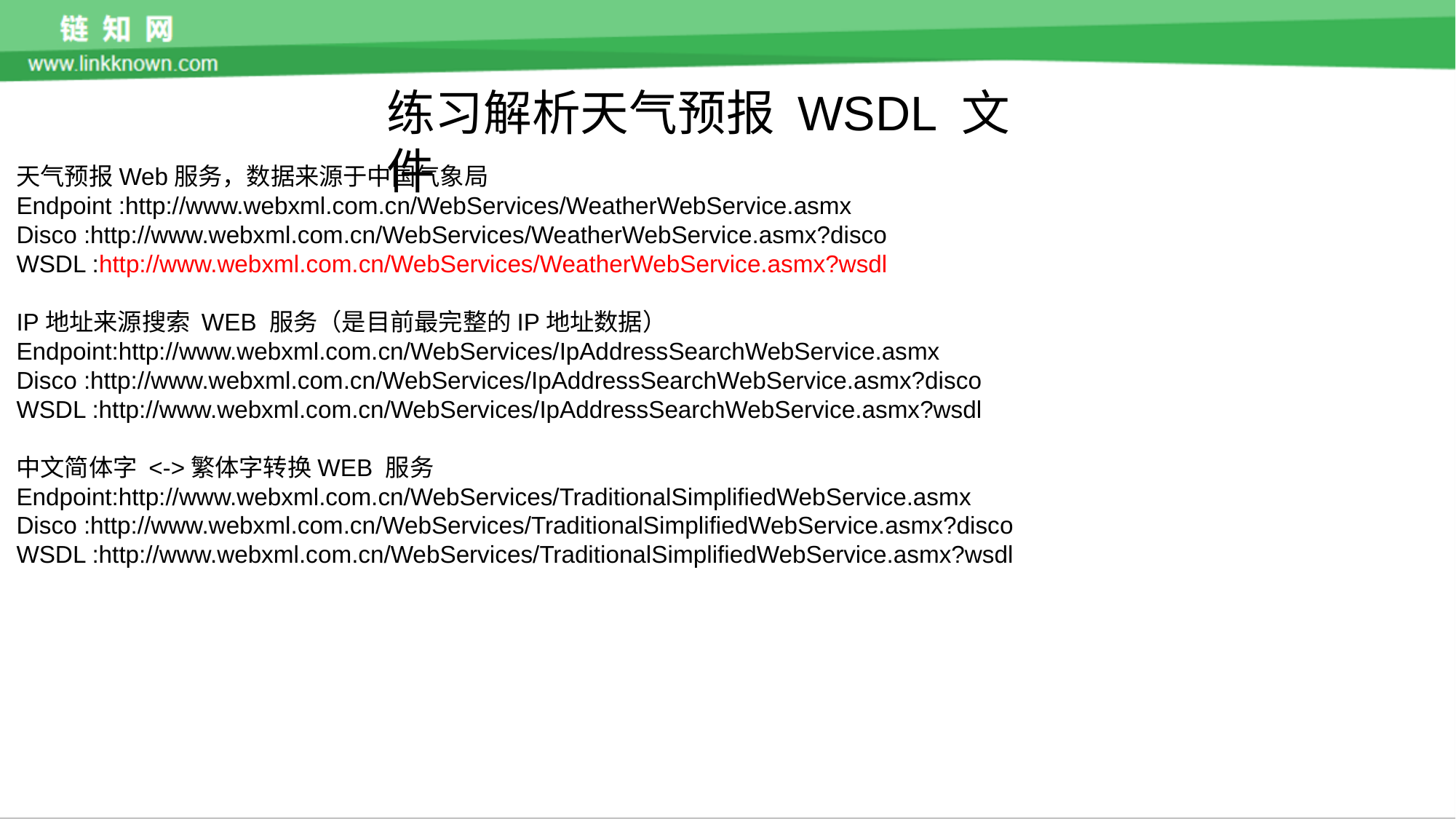

练习解析天气预报 WSDL 文件
天气预报Web服务，数据来源于中国气象局
Endpoint :http://www.webxml.com.cn/WebServices/WeatherWebService.asmx
Disco :http://www.webxml.com.cn/WebServices/WeatherWebService.asmx?disco
WSDL :http://www.webxml.com.cn/WebServices/WeatherWebService.asmx?wsdl

IP地址来源搜索 WEB 服务（是目前最完整的IP地址数据）
Endpoint:http://www.webxml.com.cn/WebServices/IpAddressSearchWebService.asmx
Disco :http://www.webxml.com.cn/WebServices/IpAddressSearchWebService.asmx?disco
WSDL :http://www.webxml.com.cn/WebServices/IpAddressSearchWebService.asmx?wsdl

中文简体字 <->繁体字转换WEB 服务
Endpoint:http://www.webxml.com.cn/WebServices/TraditionalSimplifiedWebService.asmx
Disco :http://www.webxml.com.cn/WebServices/TraditionalSimplifiedWebService.asmx?disco
WSDL :http://www.webxml.com.cn/WebServices/TraditionalSimplifiedWebService.asmx?wsdl